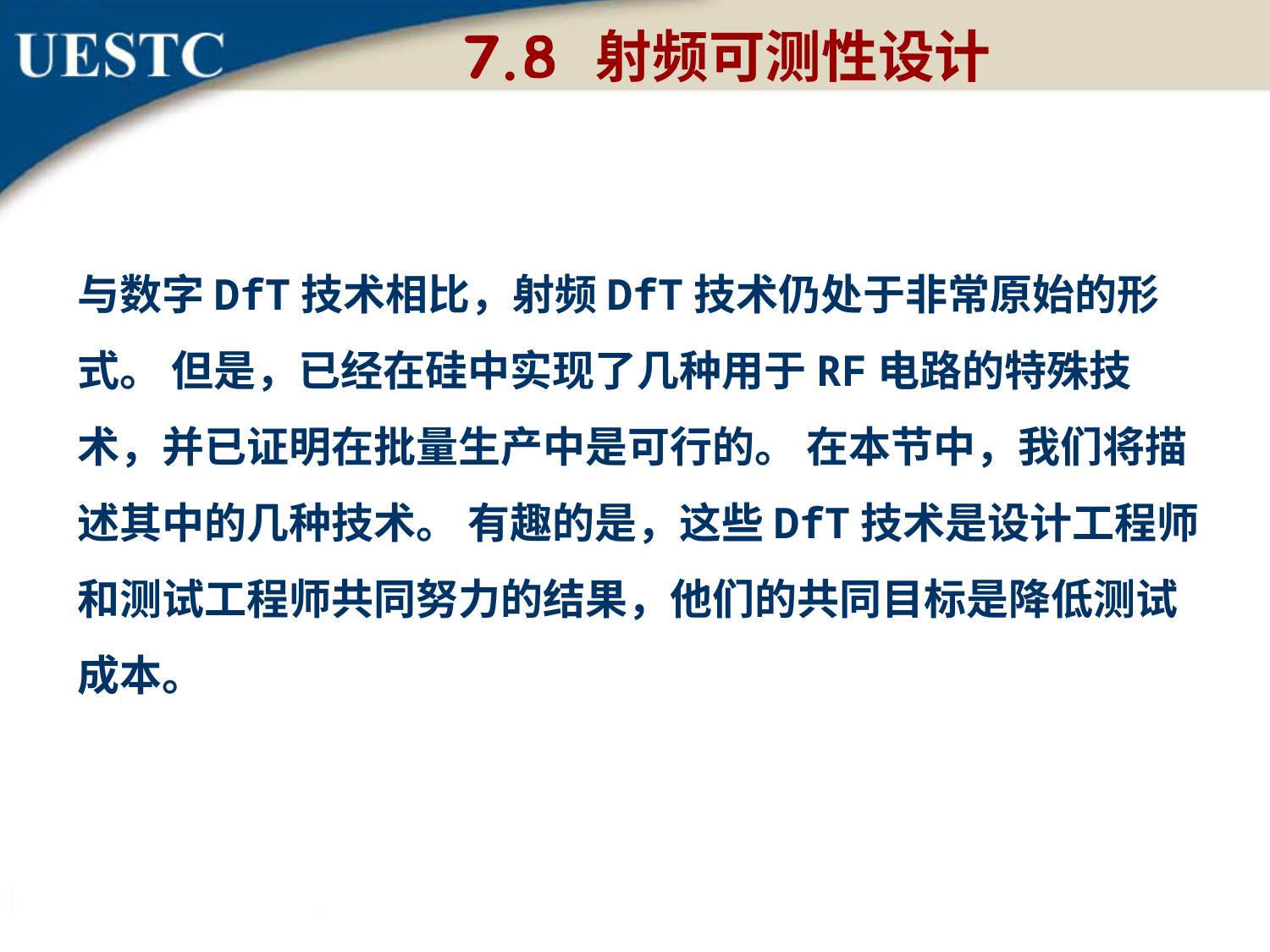

7.8 射频可测性设计
与数字DfT技术相比，射频DfT技术仍处于非常原始的形式。 但是，已经在硅中实现了几种用于RF电路的特殊技术，并已证明在批量生产中是可行的。 在本节中，我们将描述其中的几种技术。 有趣的是，这些DfT技术是设计工程师和测试工程师共同努力的结果，他们的共同目标是降低测试成本。